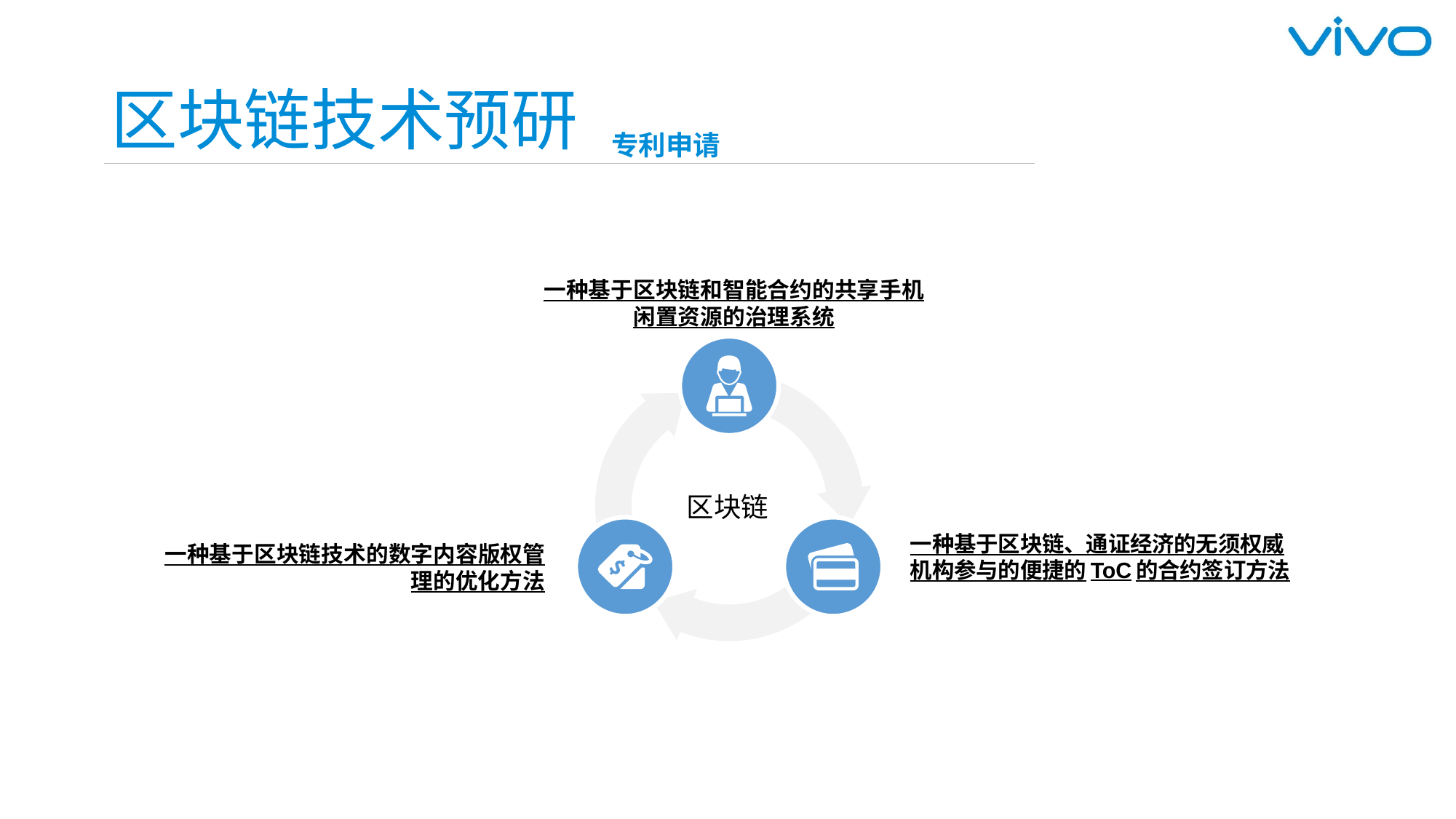

# 区块链技术预研
专利申请
一种基于区块链和智能合约的共享手机闲置资源的治理系统

一种基于区块链、通证经济的无须权威机构参与的便捷的ToC的合约签订方法
一种基于区块链技术的数字内容版权管理的优化方法

区块链